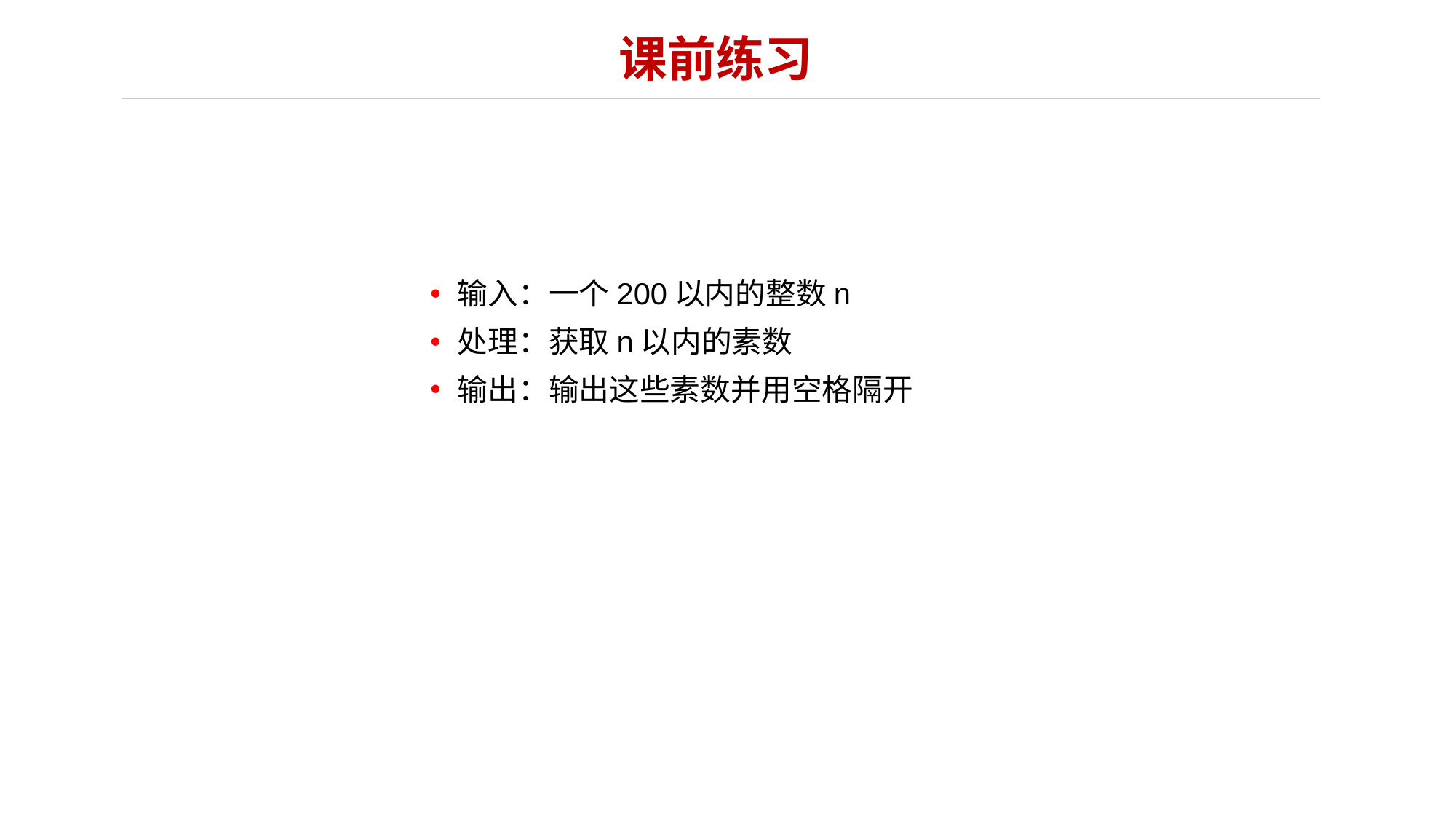

# 课前练习

输入：一个200以内的整数n
处理：获取n以内的素数
输出：输出这些素数并用空格隔开